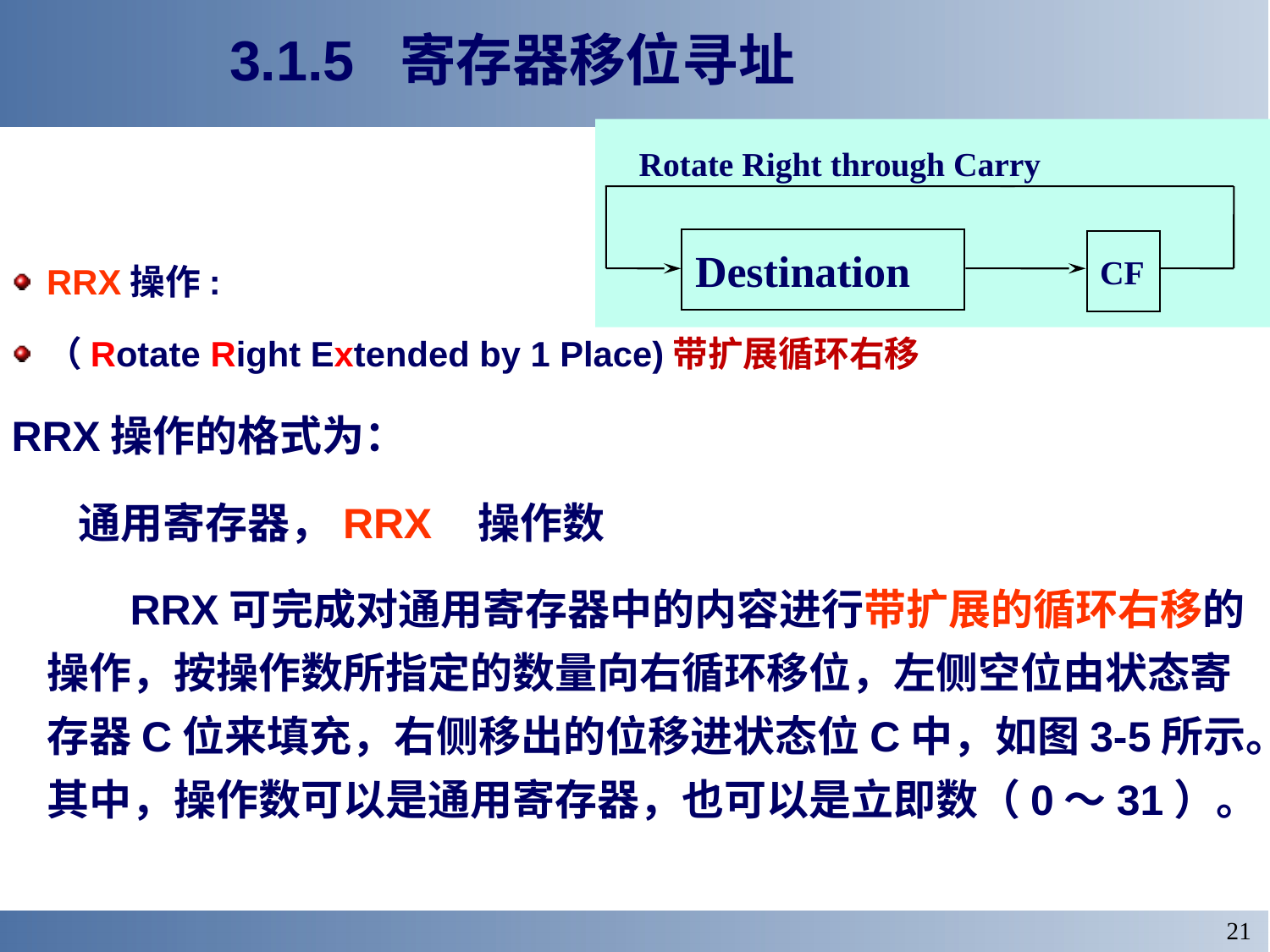

# 3.1.5  寄存器移位寻址

RRX操作:
（Rotate Right Extended by 1 Place)带扩展循环右移
RRX操作的格式为：
      通用寄存器，RRX   操作数
          RRX可完成对通用寄存器中的内容进行带扩展的循环右移的操作，按操作数所指定的数量向右循环移位，左侧空位由状态寄存器C位来填充，右侧移出的位移进状态位C中，如图3-5所示。其中，操作数可以是通用寄存器，也可以是立即数（0～31）。

Rotate Right through Carry

Destination
CF